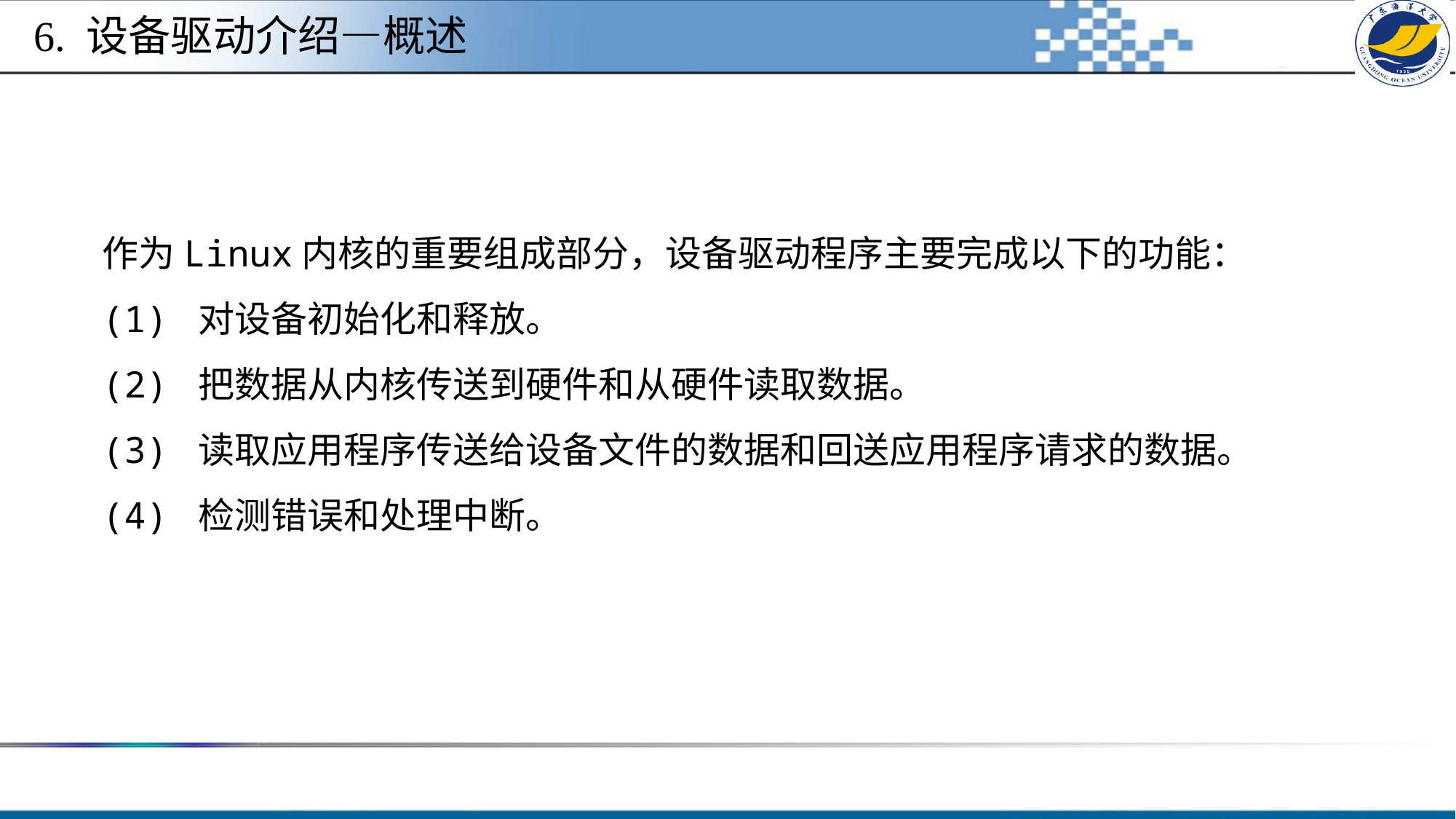

6. 设备驱动介绍—概述

作为Linux内核的重要组成部分，设备驱动程序主要完成以下的功能：
(1) 对设备初始化和释放。
(2) 把数据从内核传送到硬件和从硬件读取数据。
(3) 读取应用程序传送给设备文件的数据和回送应用程序请求的数据。
(4) 检测错误和处理中断。